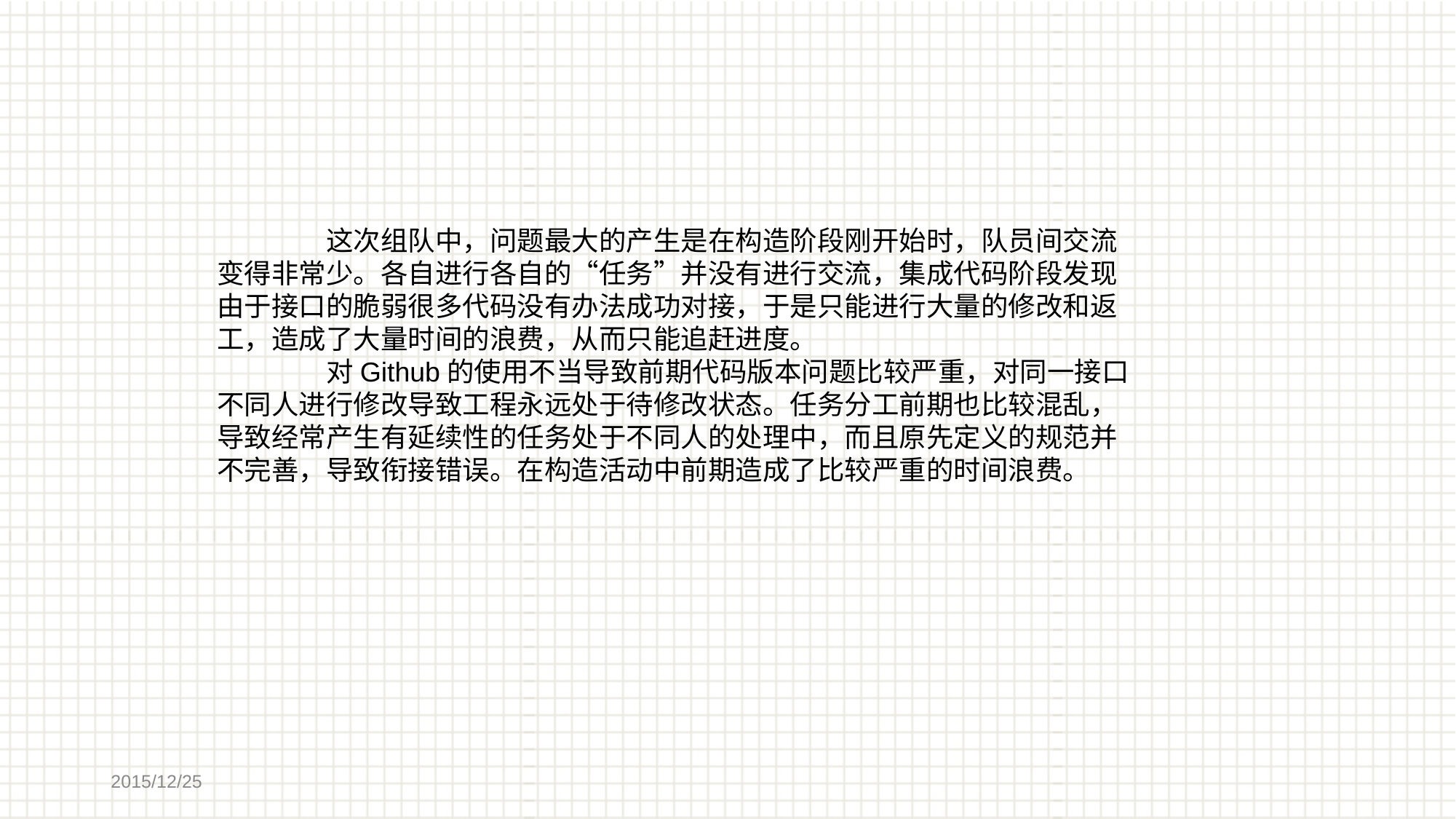

这次组队中，问题最大的产生是在构造阶段刚开始时，队员间交流变得非常少。各自进行各自的“任务”并没有进行交流，集成代码阶段发现由于接口的脆弱很多代码没有办法成功对接，于是只能进行大量的修改和返工，造成了大量时间的浪费，从而只能追赶进度。
	对Github的使用不当导致前期代码版本问题比较严重，对同一接口不同人进行修改导致工程永远处于待修改状态。任务分工前期也比较混乱，导致经常产生有延续性的任务处于不同人的处理中，而且原先定义的规范并不完善，导致衔接错误。在构造活动中前期造成了比较严重的时间浪费。
2015/12/25